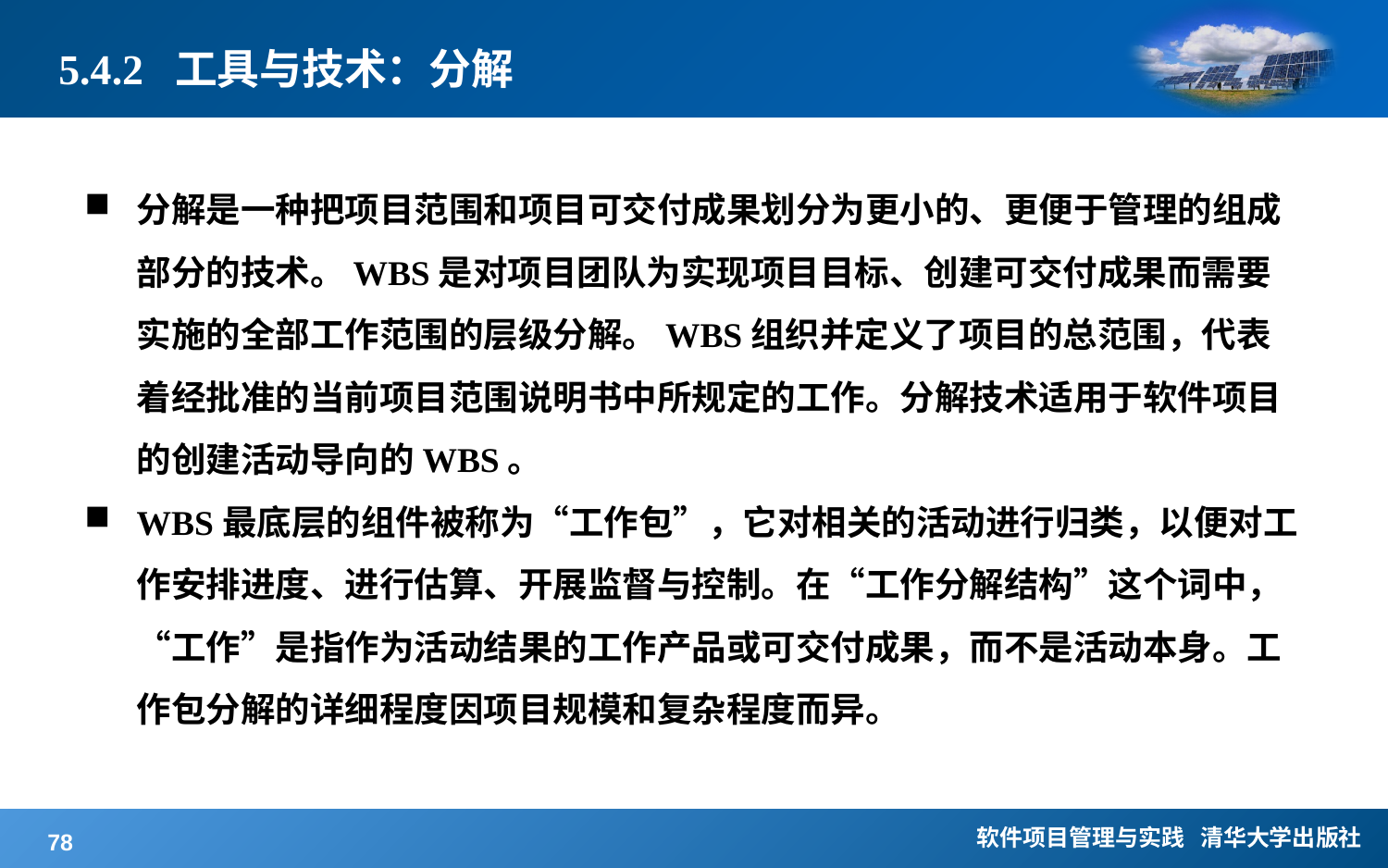

# 5.4.2  工具与技术：分解
分解是一种把项目范围和项目可交付成果划分为更小的、更便于管理的组成部分的技术。WBS是对项目团队为实现项目目标、创建可交付成果而需要实施的全部工作范围的层级分解。WBS组织并定义了项目的总范围，代表着经批准的当前项目范围说明书中所规定的工作。分解技术适用于软件项目的创建活动导向的WBS。
WBS最底层的组件被称为“工作包”，它对相关的活动进行归类，以便对工作安排进度、进行估算、开展监督与控制。在“工作分解结构”这个词中，“工作”是指作为活动结果的工作产品或可交付成果，而不是活动本身。工作包分解的详细程度因项目规模和复杂程度而异。